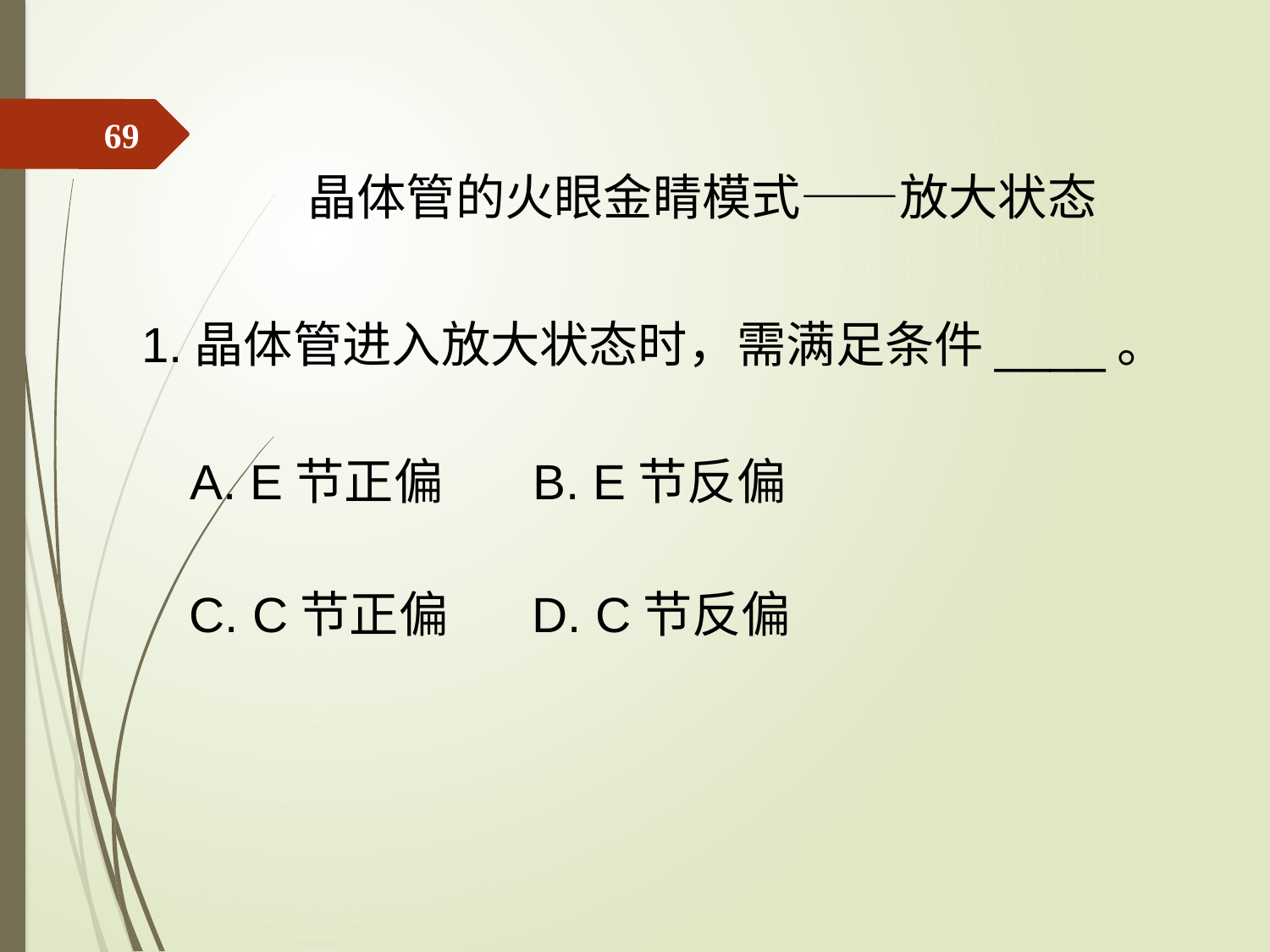

69
晶体管的火眼金睛模式——放大状态
1.晶体管进入放大状态时，需满足条件____。
A. E节正偏
B. E节反偏
C. C节正偏
D. C节反偏